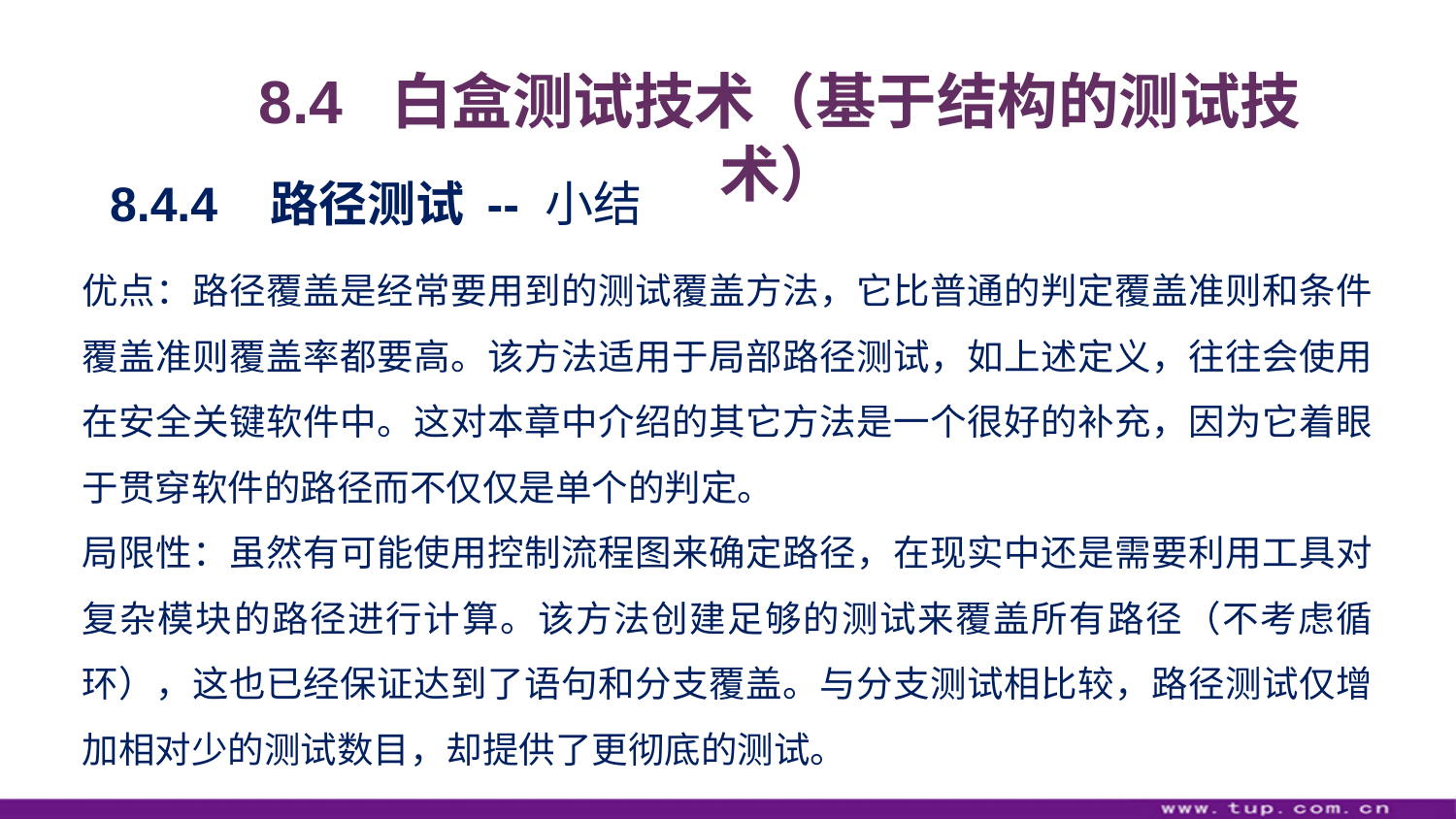

8.4  白盒测试技术（基于结构的测试技术）

8.4.4   路径测试 -- 小结
优点：路径覆盖是经常要用到的测试覆盖方法，它比普通的判定覆盖准则和条件覆盖准则覆盖率都要高。该方法适用于局部路径测试，如上述定义，往往会使用在安全关键软件中。这对本章中介绍的其它方法是一个很好的补充，因为它着眼于贯穿软件的路径而不仅仅是单个的判定。
局限性：虽然有可能使用控制流程图来确定路径，在现实中还是需要利用工具对复杂模块的路径进行计算。该方法创建足够的测试来覆盖所有路径（不考虑循环），这也已经保证达到了语句和分支覆盖。与分支测试相比较，路径测试仅增加相对少的测试数目，却提供了更彻底的测试。